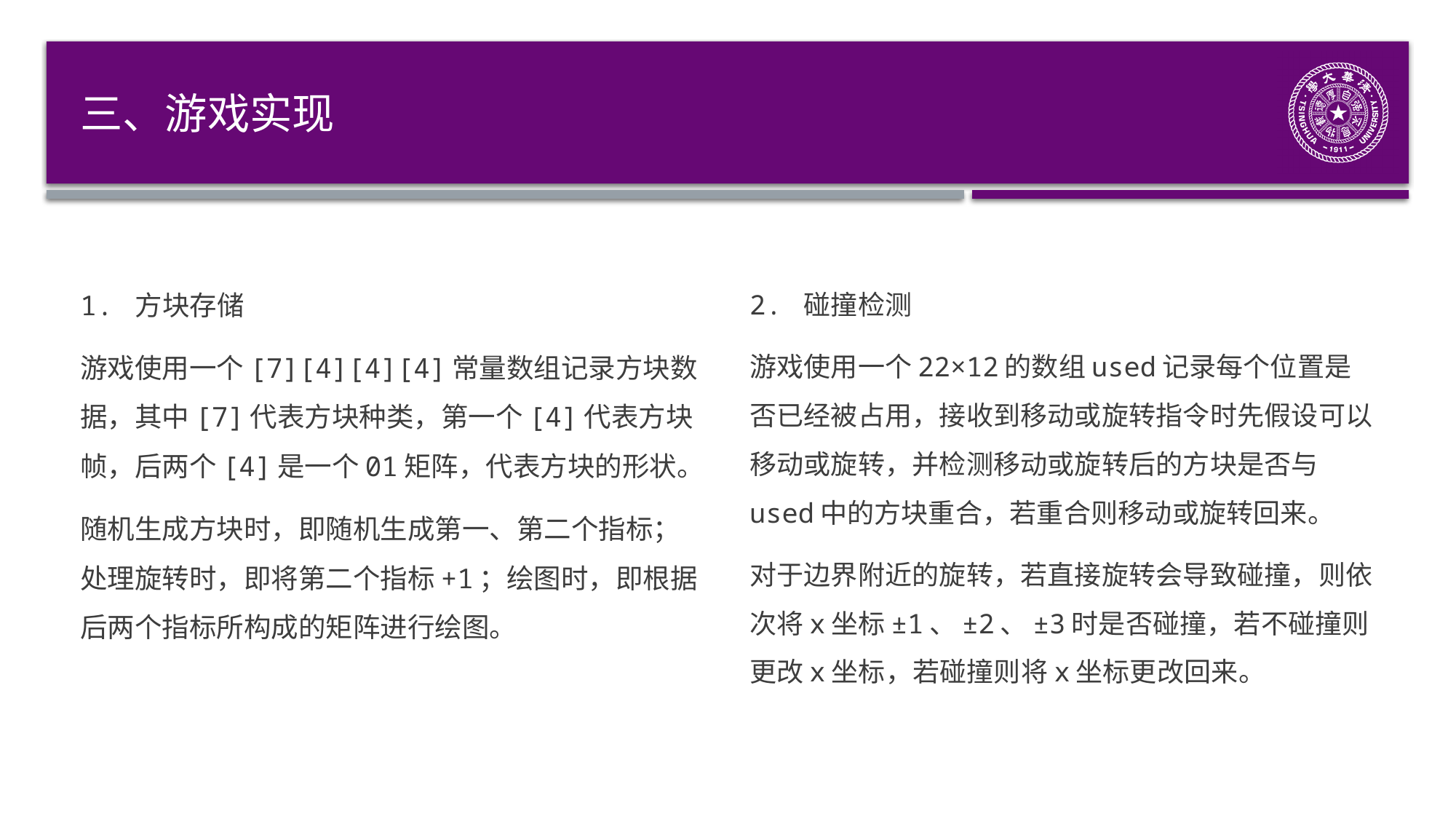

# 三、游戏实现
1. 方块存储
游戏使用一个[7][4][4][4]常量数组记录方块数据，其中[7]代表方块种类，第一个[4]代表方块帧，后两个[4]是一个01矩阵，代表方块的形状。
随机生成方块时，即随机生成第一、第二个指标；处理旋转时，即将第二个指标+1；绘图时，即根据后两个指标所构成的矩阵进行绘图。
2. 碰撞检测
游戏使用一个22×12的数组used记录每个位置是否已经被占用，接收到移动或旋转指令时先假设可以移动或旋转，并检测移动或旋转后的方块是否与used中的方块重合，若重合则移动或旋转回来。
对于边界附近的旋转，若直接旋转会导致碰撞，则依次将x坐标±1、±2、±3时是否碰撞，若不碰撞则更改x坐标，若碰撞则将x坐标更改回来。